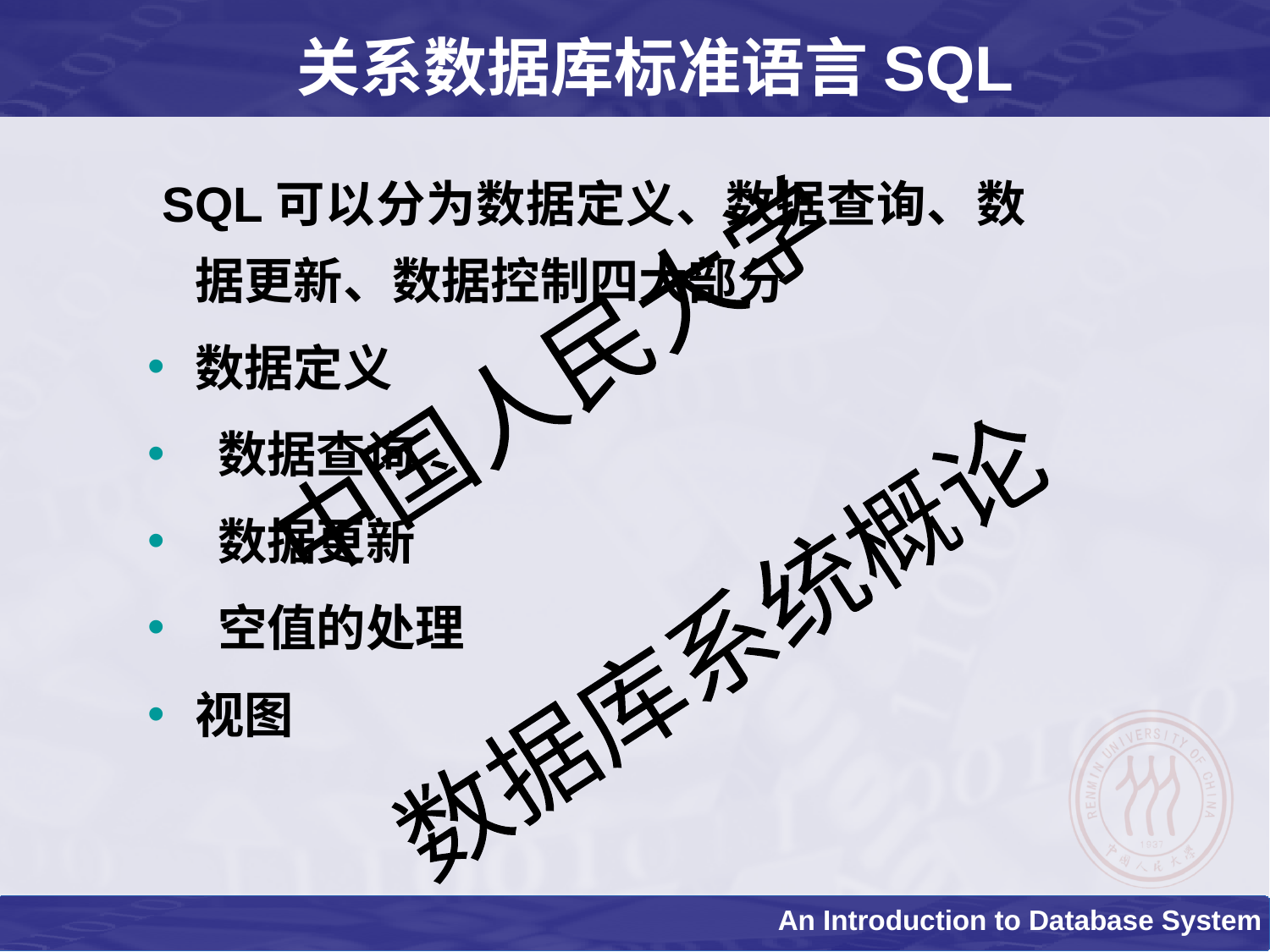

关系数据库标准语言SQL
 SQL可以分为数据定义、数据查询、数据更新、数据控制四大部分
数据定义
 数据查询
 数据更新
 空值的处理
视图